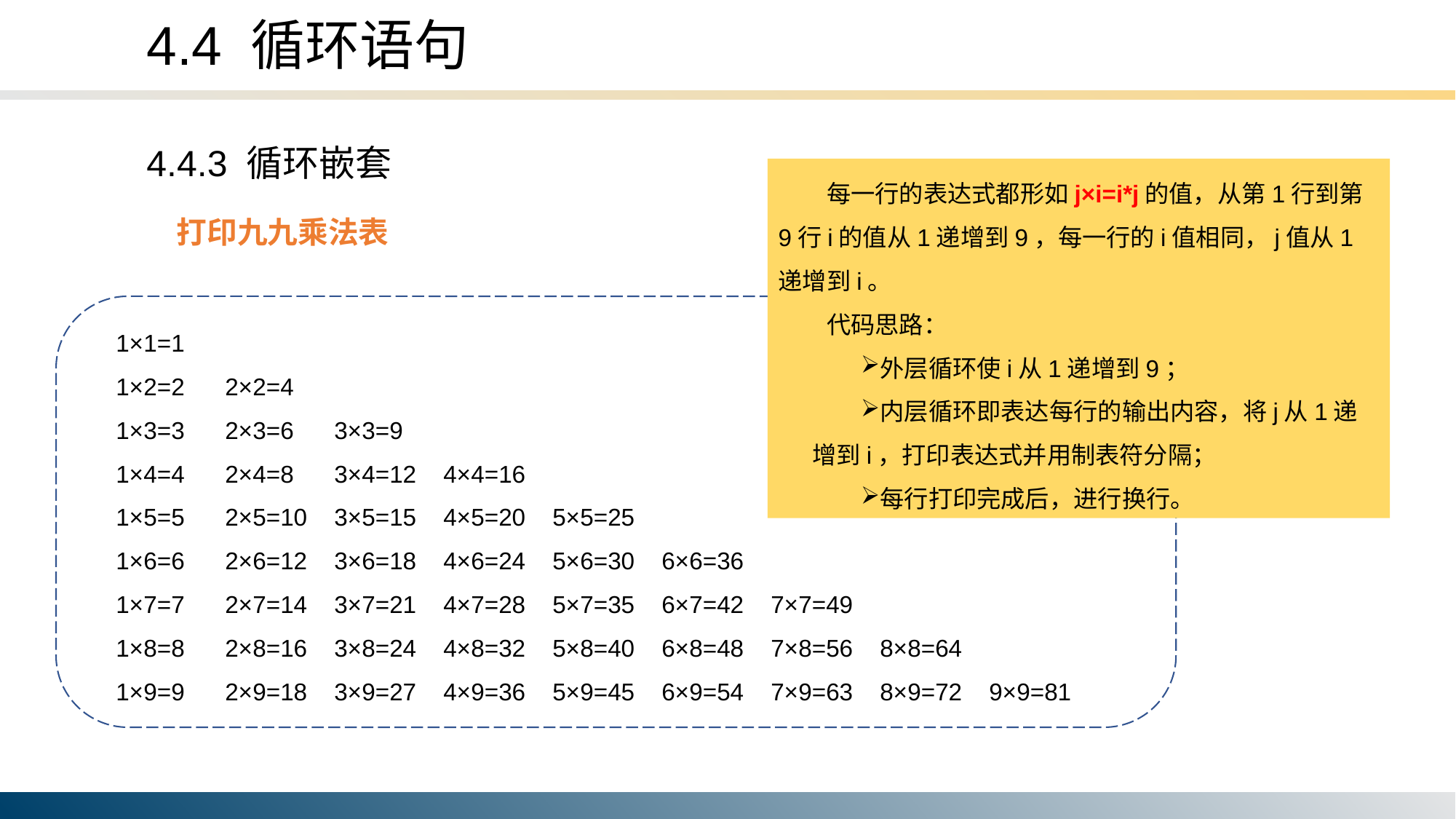

4.4 循环语句
4.4.3 循环嵌套
每一行的表达式都形如j×i=i*j的值，从第1行到第9行i的值从1递增到9，每一行的i值相同，j值从1递增到i。
代码思路：
外层循环使i从1递增到9；
内层循环即表达每行的输出内容，将j从1递增到i，打印表达式并用制表符分隔；
每行打印完成后，进行换行。
打印九九乘法表

1×1=1
1×2=2	2×2=4
1×3=3	2×3=6	3×3=9
1×4=4	2×4=8	3×4=12	4×4=16
1×5=5	2×5=10	3×5=15	4×5=20	5×5=25
1×6=6	2×6=12	3×6=18	4×6=24	5×6=30	6×6=36
1×7=7	2×7=14	3×7=21	4×7=28	5×7=35	6×7=42	7×7=49
1×8=8	2×8=16	3×8=24	4×8=32	5×8=40	6×8=48	7×8=56	8×8=64
1×9=9	2×9=18	3×9=27	4×9=36	5×9=45	6×9=54	7×9=63	8×9=72	9×9=81